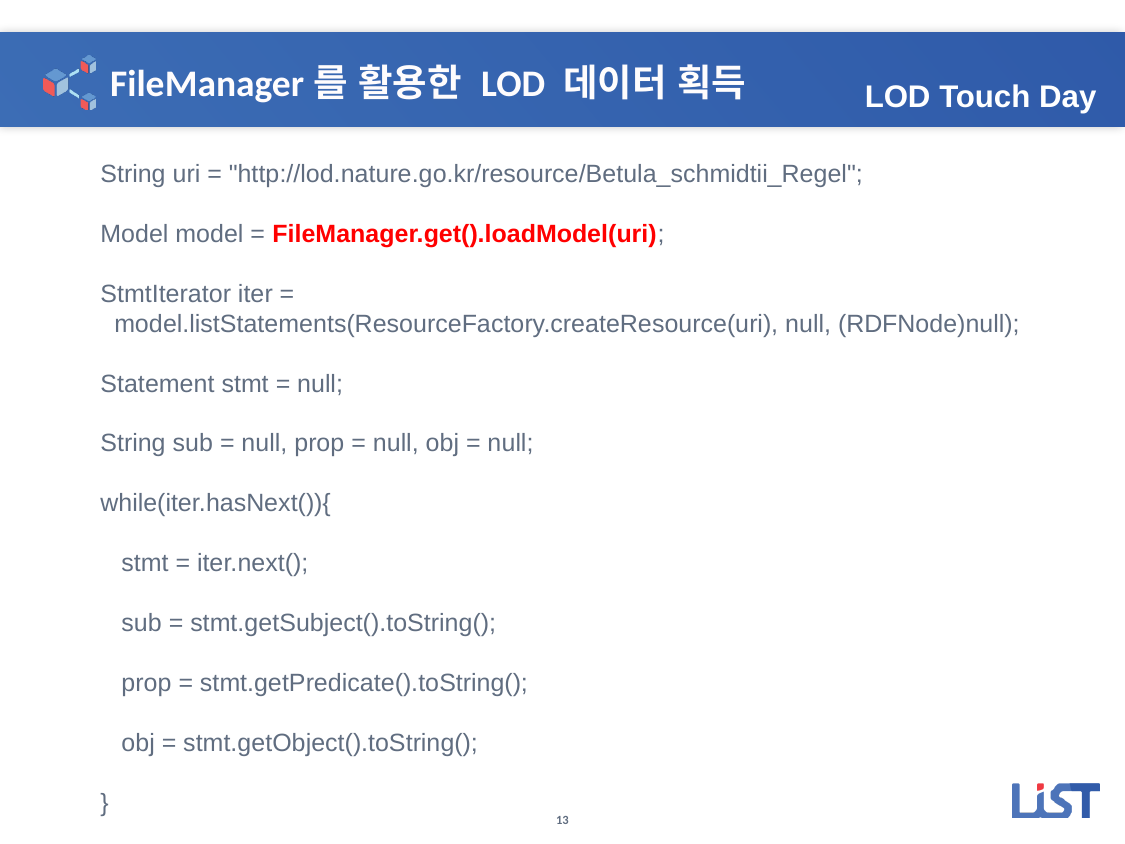

# FileManager를 활용한 LOD 데이터 획득
String uri = "http://lod.nature.go.kr/resource/Betula_schmidtii_Regel";

Model model = FileManager.get().loadModel(uri);

StmtIterator iter =
  model.listStatements(ResourceFactory.createResource(uri), null, (RDFNode)null);

Statement stmt = null;

String sub = null, prop = null, obj = null;

while(iter.hasNext()){

   stmt = iter.next();

   sub = stmt.getSubject().toString();

   prop = stmt.getPredicate().toString();

   obj = stmt.getObject().toString();

}
13